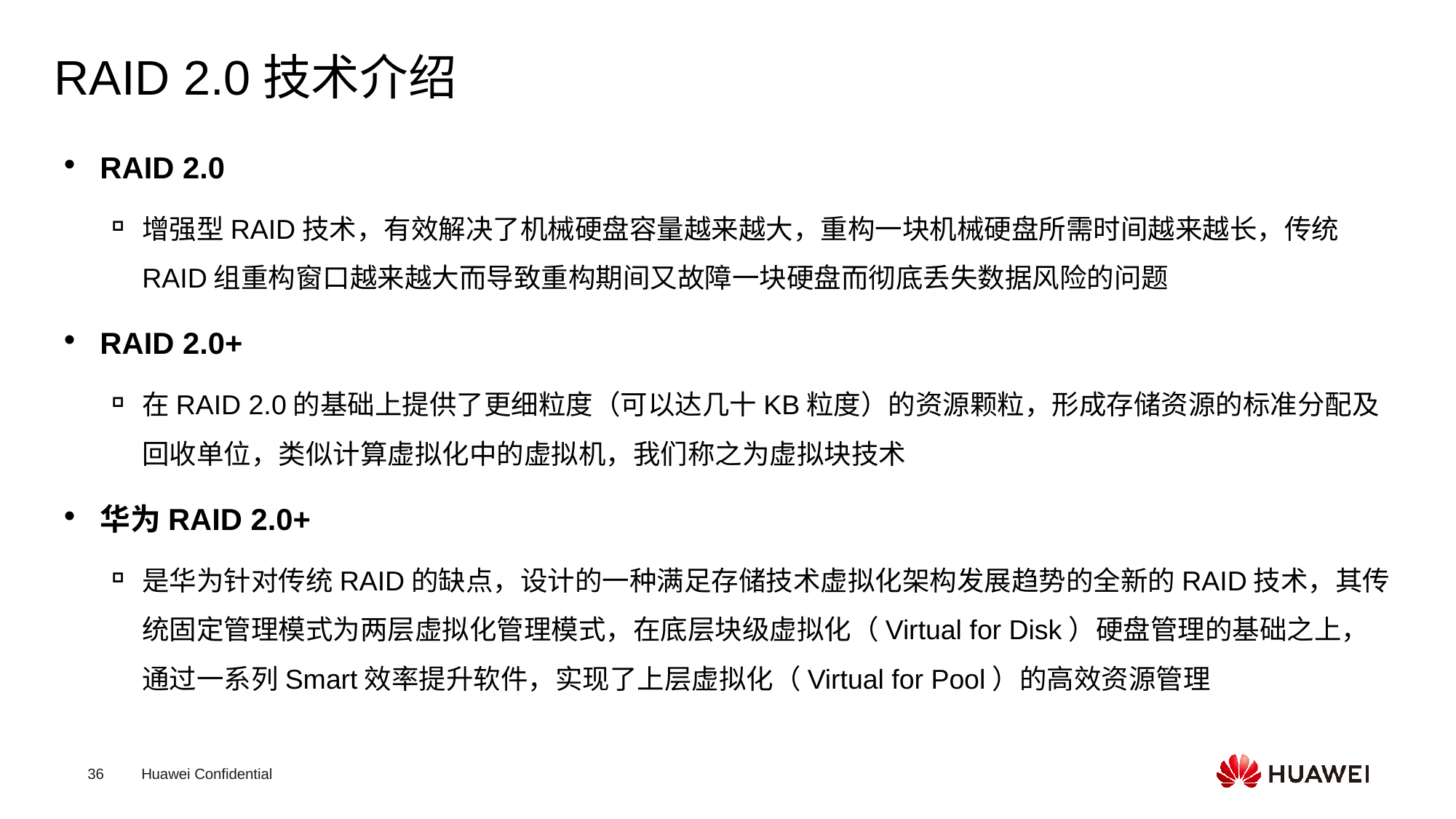

# RAID 2.0技术介绍
RAID 2.0
增强型RAID技术，有效解决了机械硬盘容量越来越大，重构一块机械硬盘所需时间越来越长，传统RAID组重构窗口越来越大而导致重构期间又故障一块硬盘而彻底丢失数据风险的问题
RAID 2.0+
在RAID 2.0的基础上提供了更细粒度（可以达几十KB粒度）的资源颗粒，形成存储资源的标准分配及回收单位，类似计算虚拟化中的虚拟机，我们称之为虚拟块技术
华为RAID 2.0+
是华为针对传统RAID的缺点，设计的一种满足存储技术虚拟化架构发展趋势的全新的RAID技术，其传统固定管理模式为两层虚拟化管理模式，在底层块级虚拟化（Virtual for Disk）硬盘管理的基础之上，通过一系列Smart效率提升软件，实现了上层虚拟化（Virtual for Pool）的高效资源管理